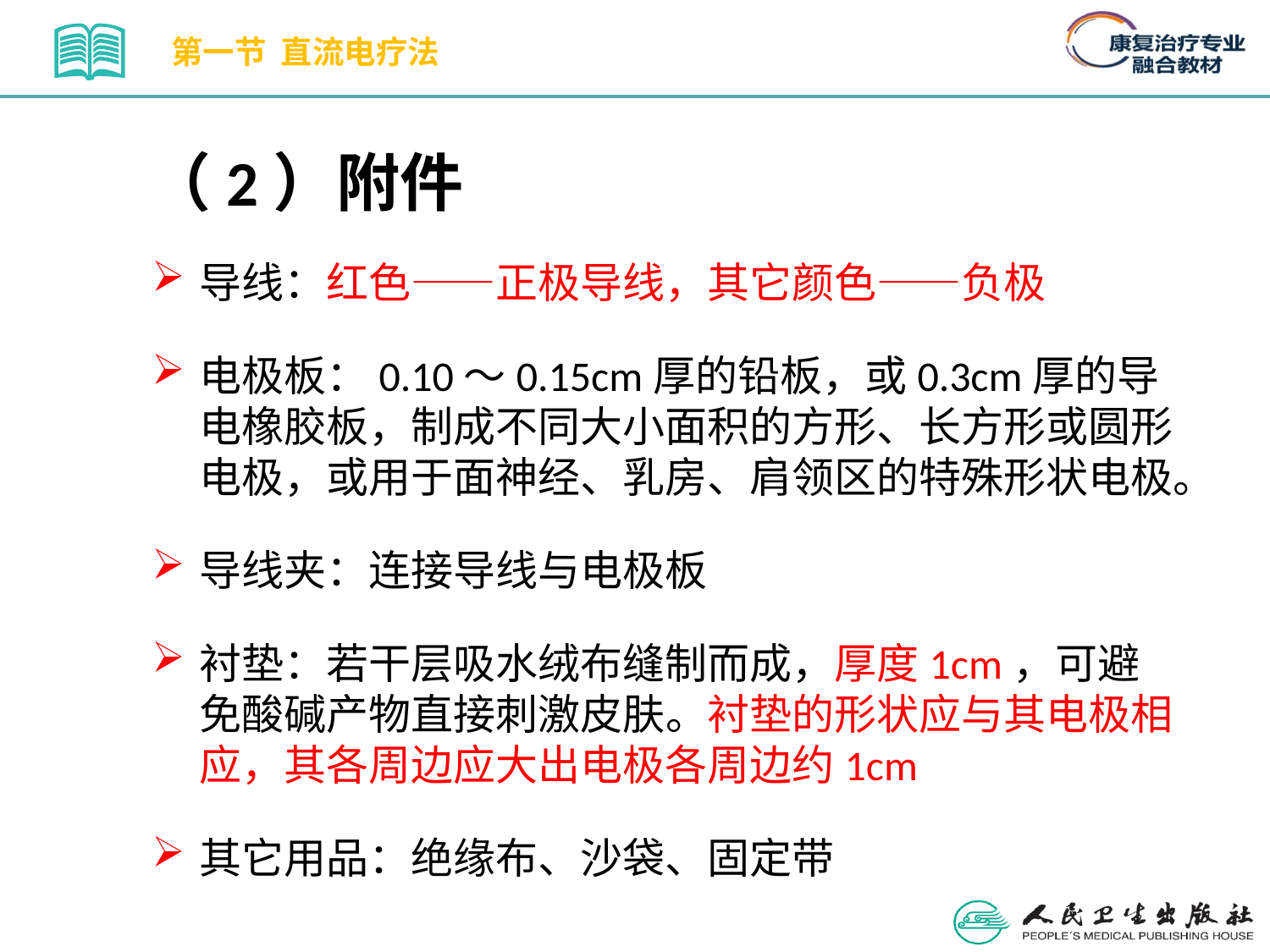

第一节  直流电疗法
（2）附件
导线：红色——正极导线，其它颜色——负极
电极板：0.10～0.15cm厚的铅板，或0.3cm厚的导电橡胶板，制成不同大小面积的方形、长方形或圆形电极，或用于面神经、乳房、肩领区的特殊形状电极。
导线夹：连接导线与电极板
衬垫：若干层吸水绒布缝制而成，厚度1cm，可避免酸碱产物直接刺激皮肤。衬垫的形状应与其电极相应，其各周边应大出电极各周边约1cm
其它用品：绝缘布、沙袋、固定带